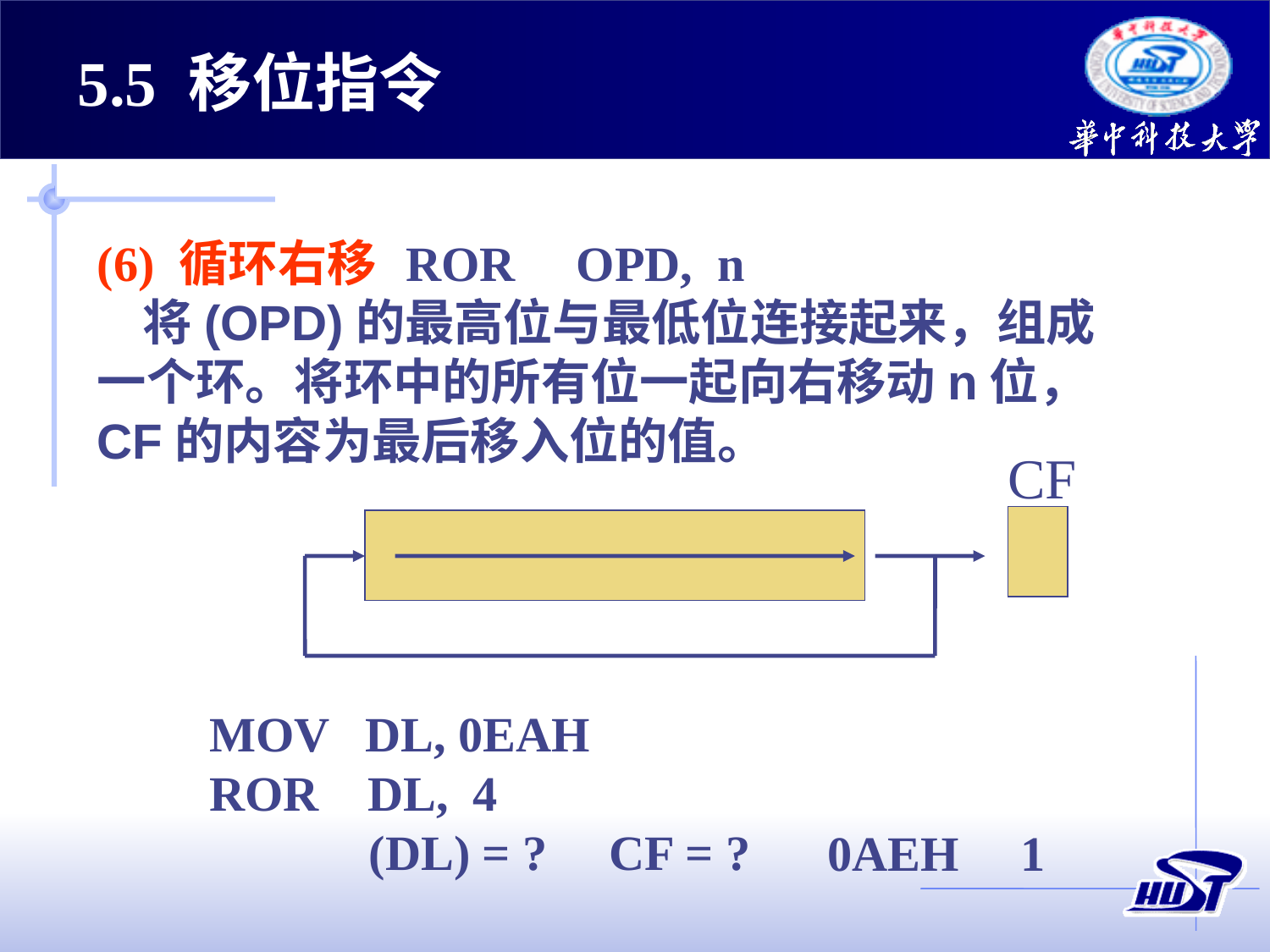

5.5 移位指令
(6) 循环右移   ROR     OPD,  n
   将(OPD)的最高位与最低位连接起来，组成一个环。将环中的所有位一起向右移动n位，CF的内容为最后移入位的值。
CF

MOV   DL, 0EAH
ROR    DL,  4
             (DL) = ?     CF = ?
0AEH     1